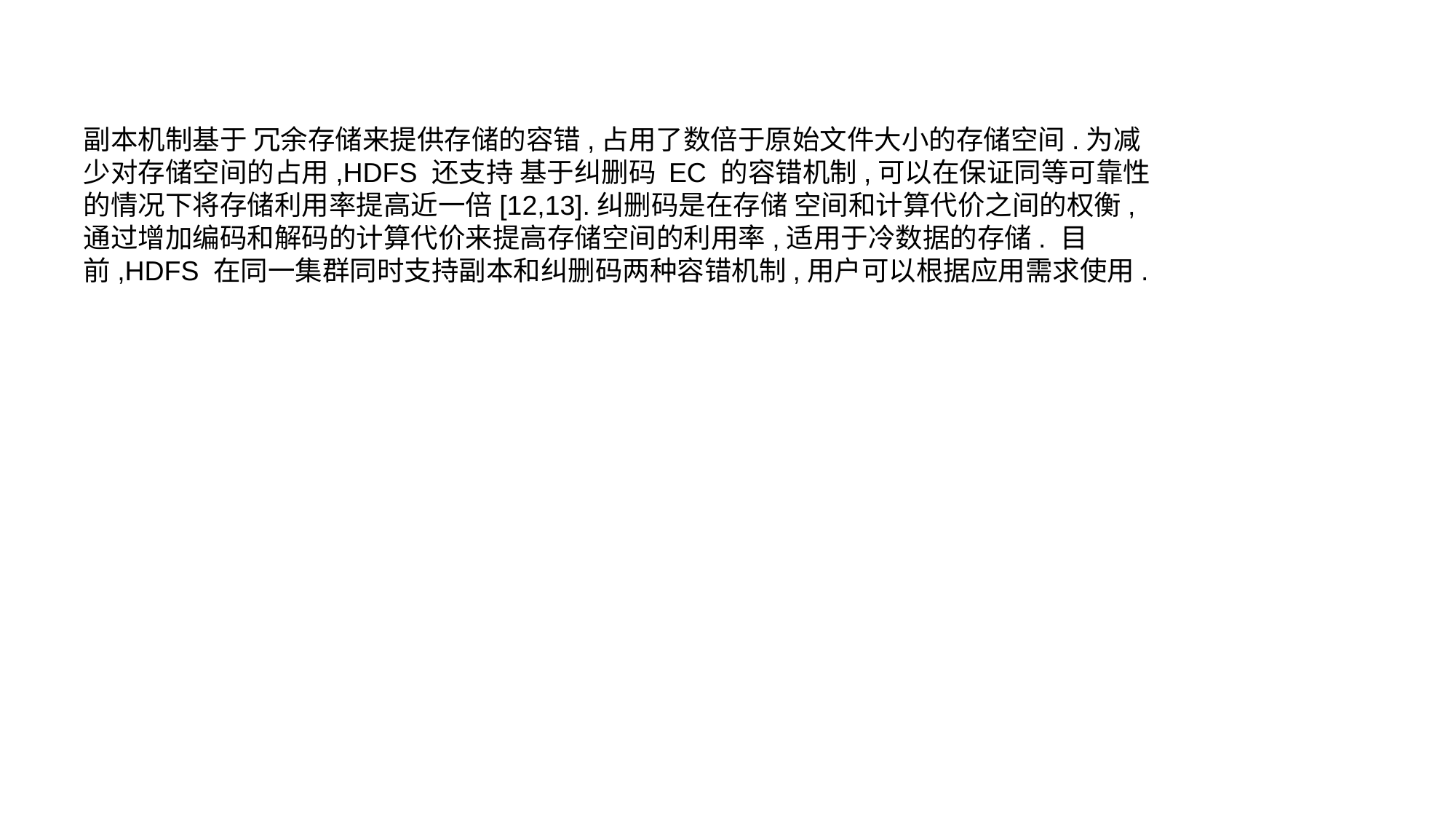

副本机制基于 冗余存储来提供存储的容错,占用了数倍于原始文件大小的存储空间.为减少对存储空间的占用,HDFS 还支持 基于纠删码 EC 的容错机制,可以在保证同等可靠性的情况下将存储利用率提高近一倍[12,13].纠删码是在存储 空间和计算代价之间的权衡,通过增加编码和解码的计算代价来提高存储空间的利用率,适用于冷数据的存储. 目前,HDFS 在同一集群同时支持副本和纠删码两种容错机制,用户可以根据应用需求使用.